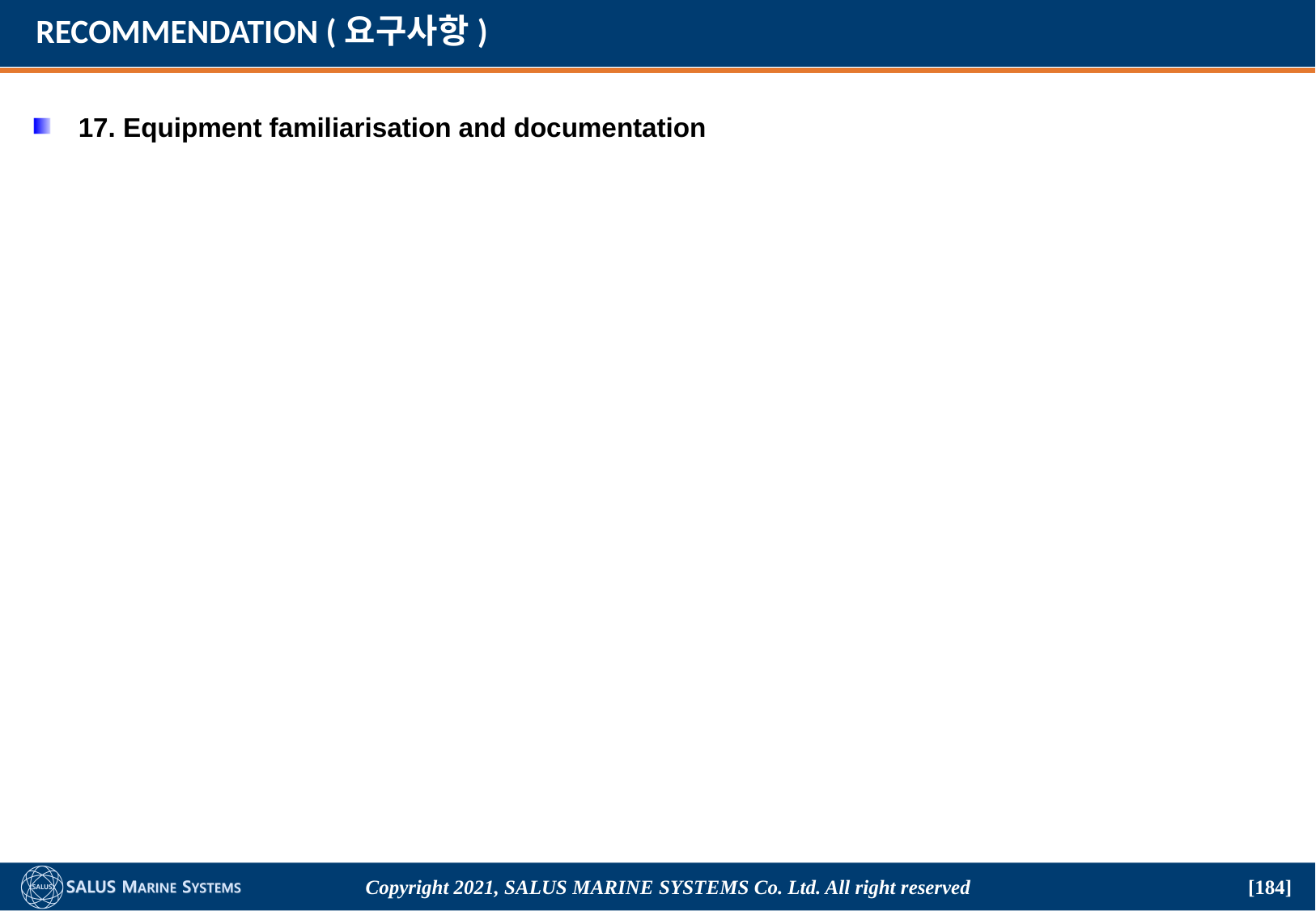

# RECOMMENDATION (요구사항)
17. Equipment familiarisation and documentation
Copyright 2021, SALUS Marine Systems Co. Ltd. All right reserved
[184]